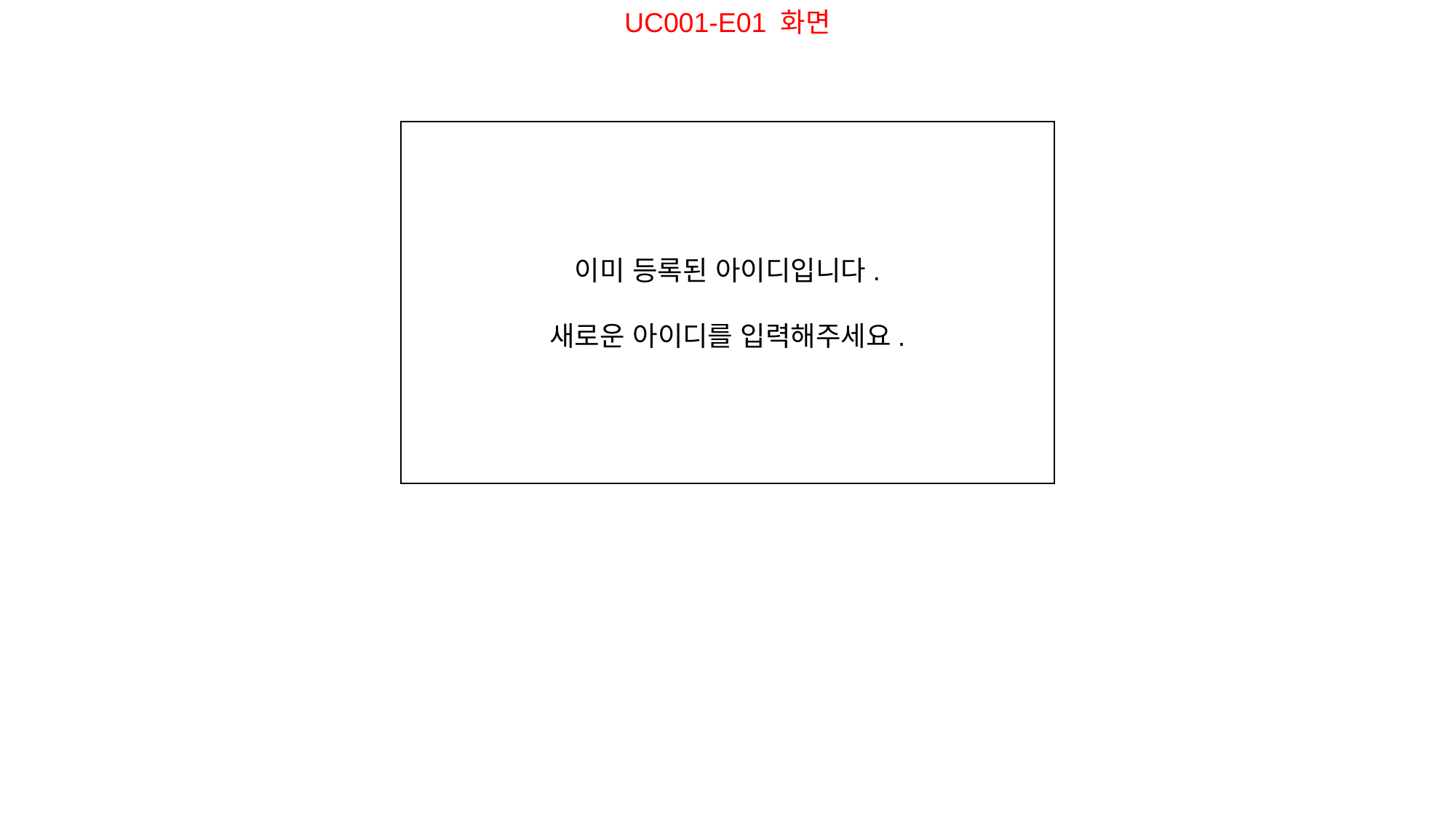

UC001-E01 화면
이미 등록된 아이디입니다.

새로운 아이디를 입력해주세요.